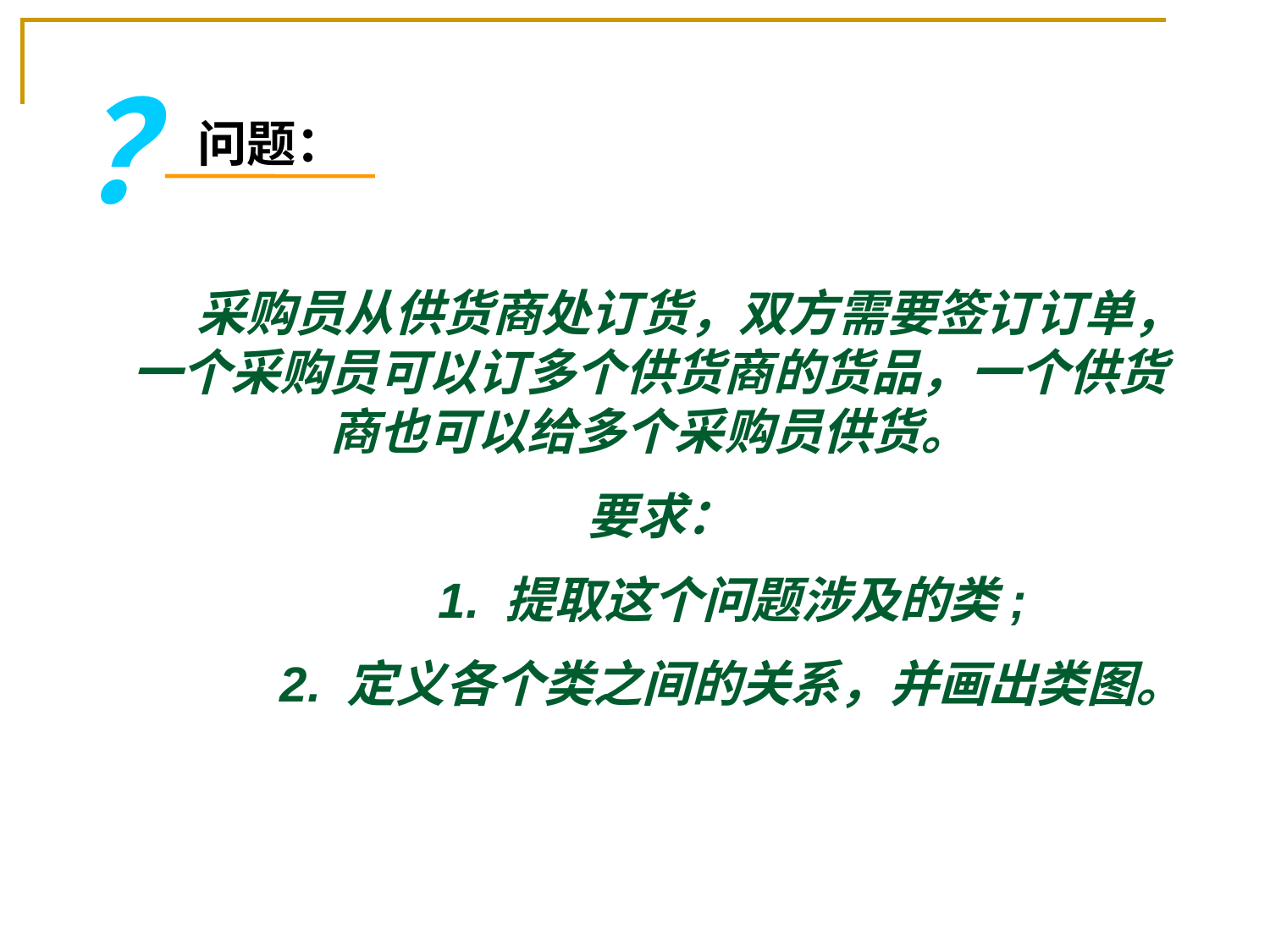

？
# 问题：

      采购员从供货商处订货，双方需要签订订单，一个采购员可以订多个供货商的货品，一个供货商也可以给多个采购员供货。
      要求：
            1. 提取这个问题涉及的类;
            2. 定义各个类之间的关系，并画出类图。